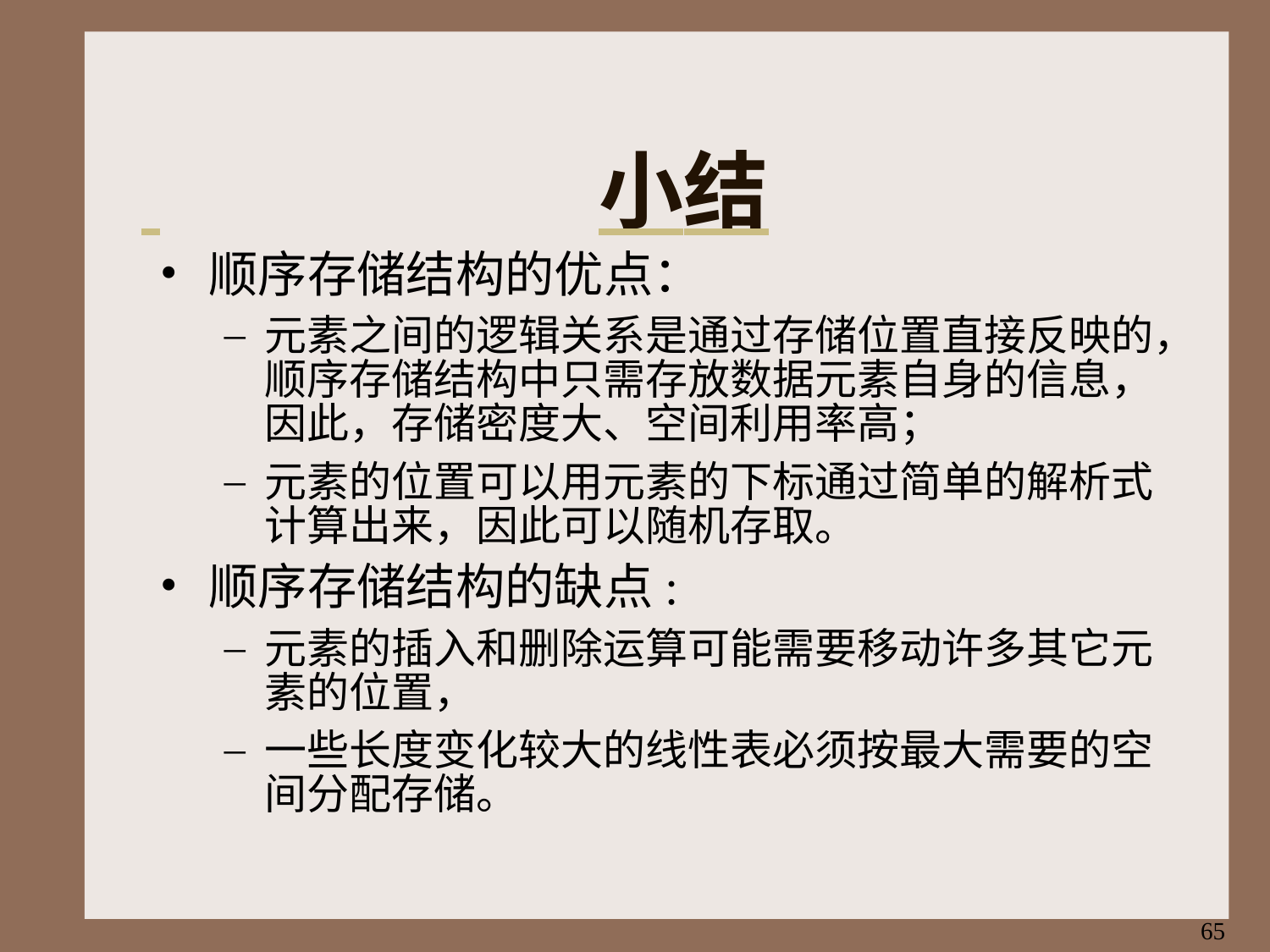

# 小结
顺序存储结构的优点：
元素之间的逻辑关系是通过存储位置直接反映的， 顺序存储结构中只需存放数据元素自身的信息，  因此，存储密度大、空间利用率高；
元素的位置可以用元素的下标通过简单的解析式 计算出来，因此可以随机存取。
顺序存储结构的缺点:
元素的插入和删除运算可能需要移动许多其它元 素的位置，
一些长度变化较大的线性表必须按最大需要的空 间分配存储。
65